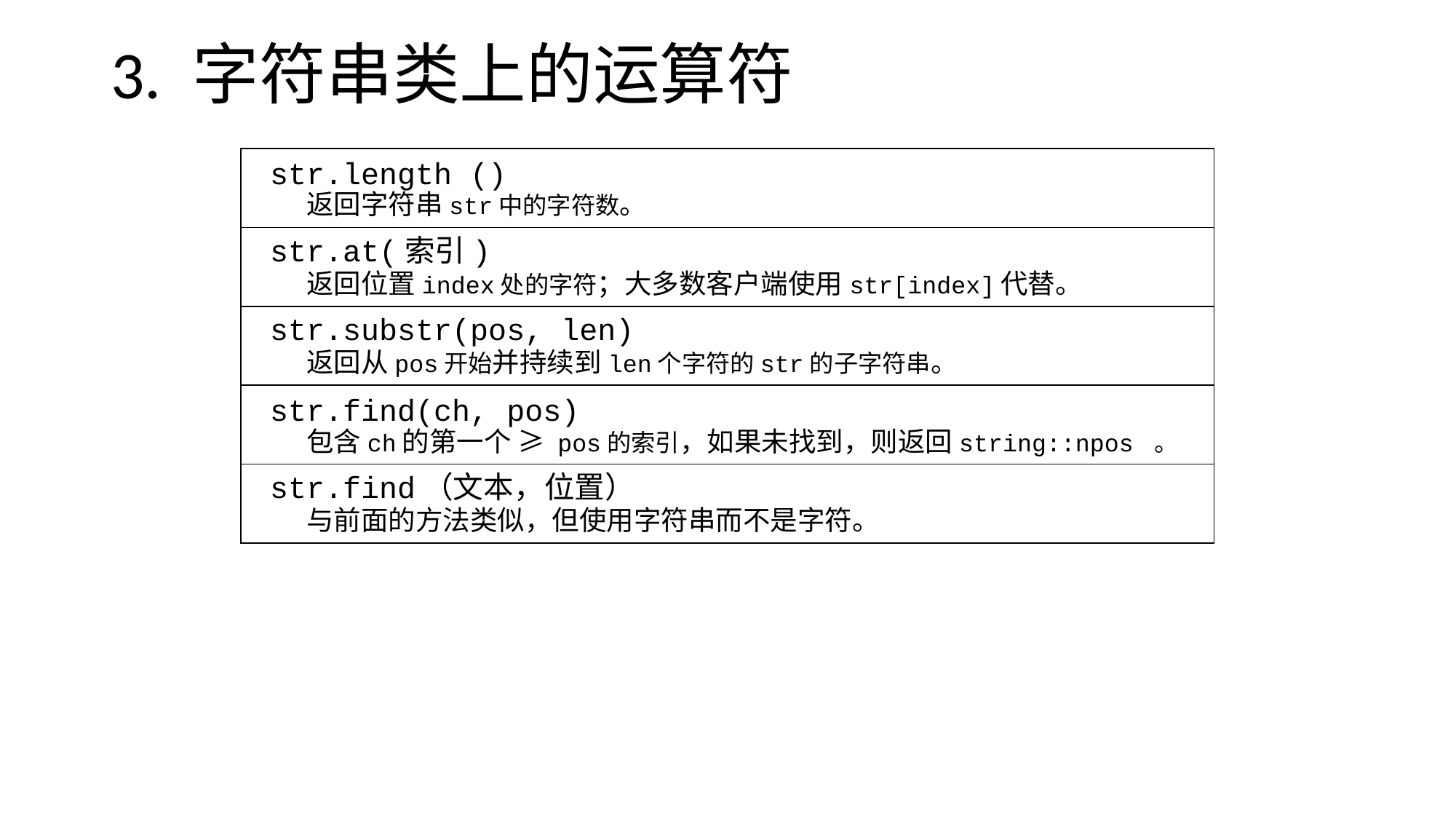

# 3. 字符串类上的运算符

str.length ()
返回字符串str中的字符数。
str.at(索引)

返回位置index处的字符；大多数客户端使用str[index]代替。
str.substr(pos, len)

返回从pos开始并持续到len个字符的str的子字符串。

str.find(ch, pos)
包含ch的第一个 ≥ pos的索引，如果未找到，则返回string::npos 。
str.find（文本，位置）

与前面的方法类似，但使用字符串而不是字符。